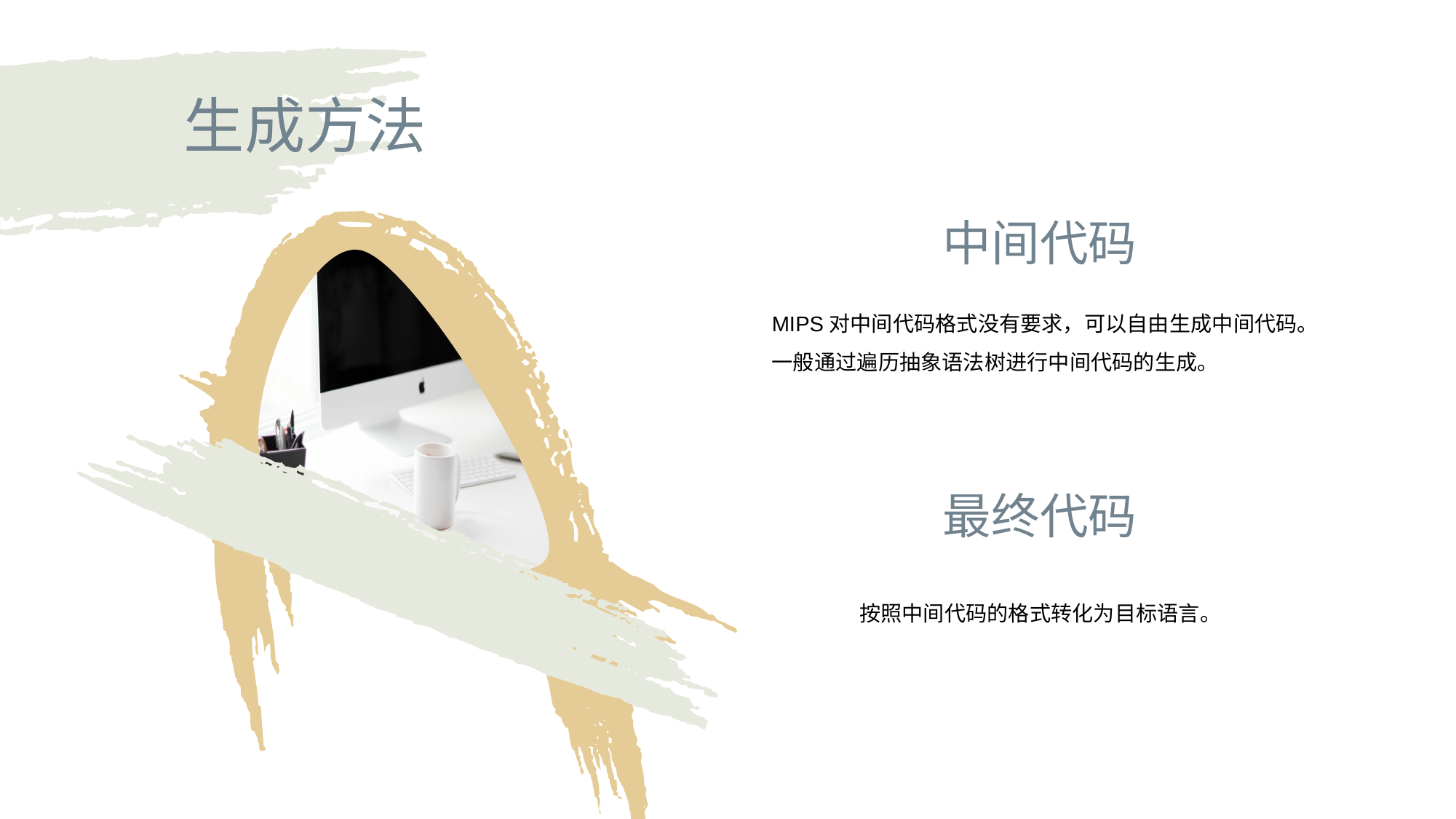

生成方法
中间代码

MIPS对中间代码格式没有要求，可以自由生成中间代码。一般通过遍历抽象语法树进行中间代码的生成。
最终代码

按照中间代码的格式转化为目标语言。